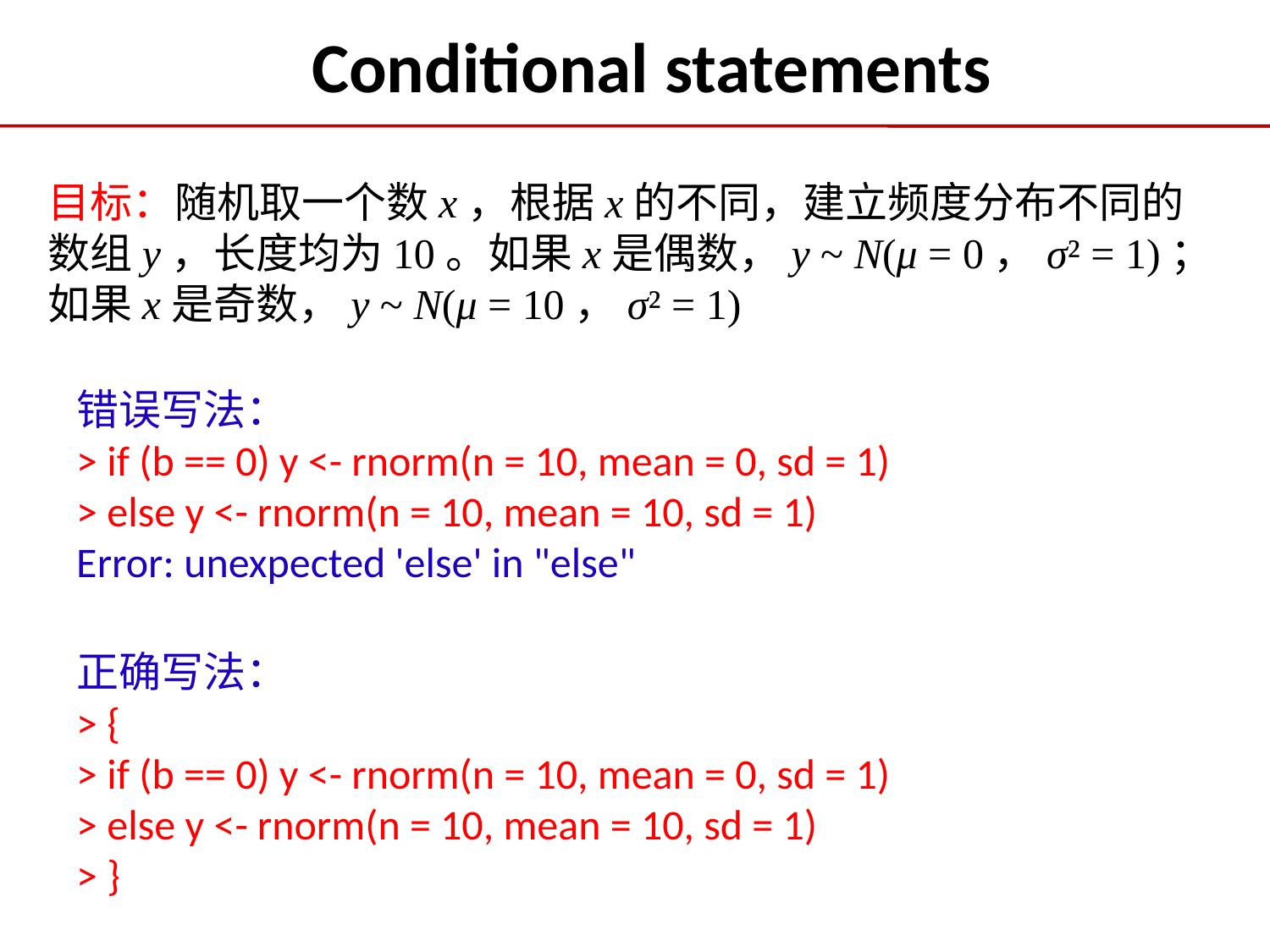

Conditional statements

目标：随机取一个数x，根据x的不同，建立频度分布不同的数组y，长度均为10。如果x是偶数，y ~ N(μ = 0，σ² = 1)；如果x是奇数，y ~ N(μ = 10，σ² = 1)
错误写法：
> if (b == 0) y <- rnorm(n = 10, mean = 0, sd = 1)
> else y <- rnorm(n = 10, mean = 10, sd = 1)
Error: unexpected 'else' in "else"
正确写法：
> {
> if (b == 0) y <- rnorm(n = 10, mean = 0, sd = 1)
> else y <- rnorm(n = 10, mean = 10, sd = 1)
> }